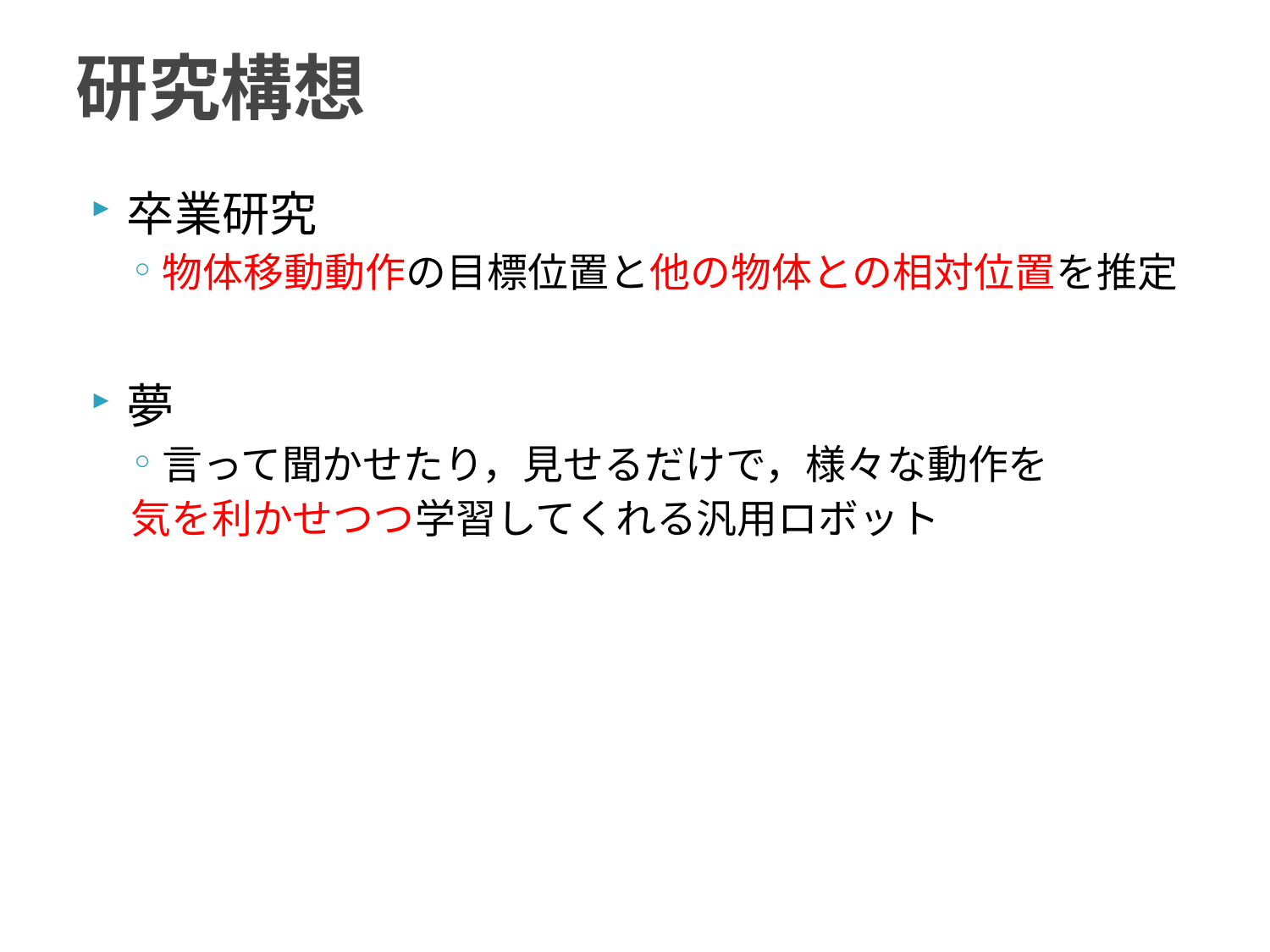

# 研究構想
卒業研究
物体移動動作の目標位置と他の物体との相対位置を推定

夢
言って聞かせたり，見せるだけで，様々な動作を
気を利かせつつ学習してくれる汎用ロボット